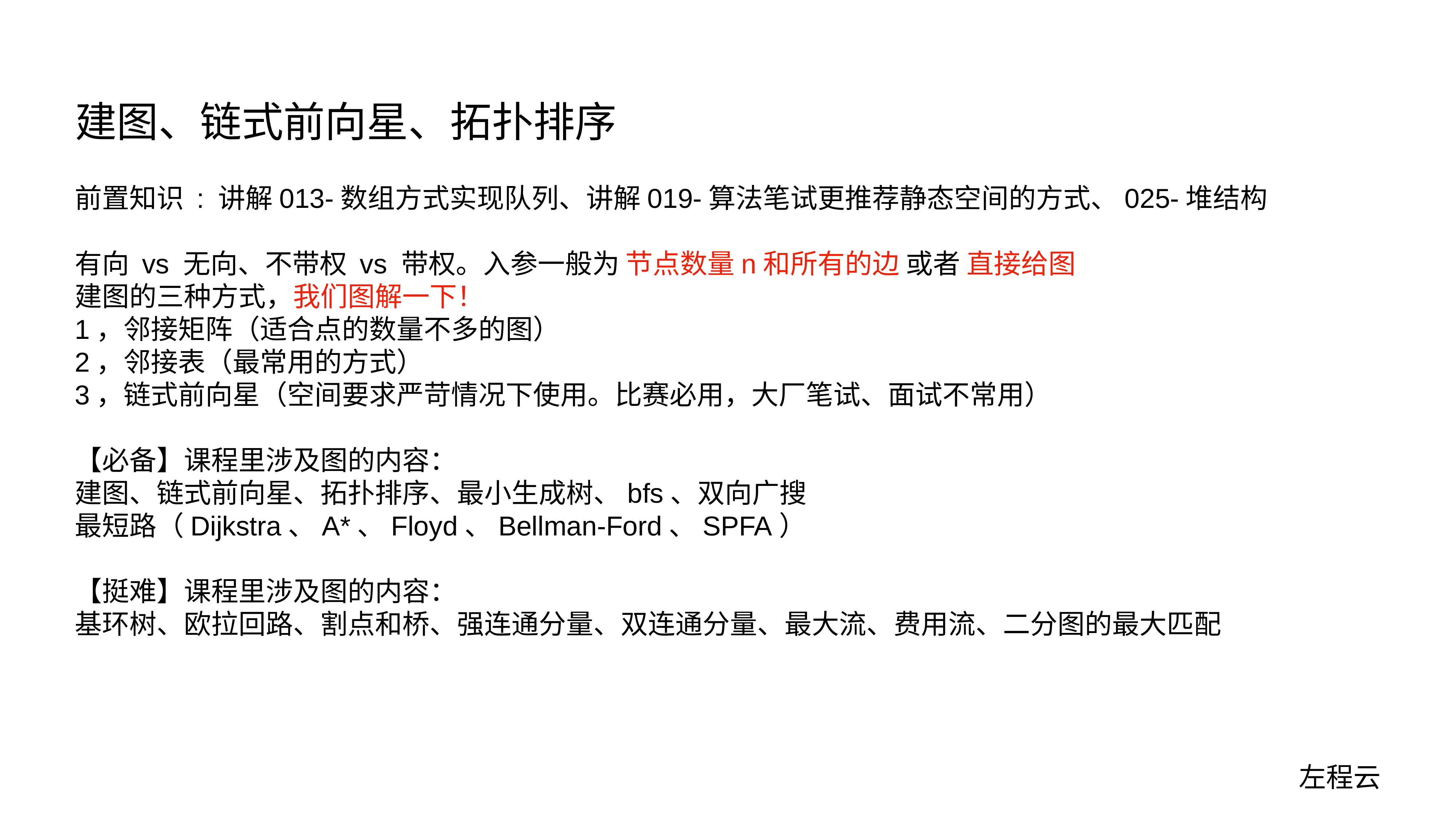

# 建图、链式前向星、拓扑排序
前置知识 : 讲解013-数组方式实现队列、讲解019-算法笔试更推荐静态空间的方式、025-堆结构

有向 vs 无向、不带权 vs 带权。入参一般为 节点数量n和所有的边 或者 直接给图
建图的三种方式，我们图解一下！
1，邻接矩阵（适合点的数量不多的图）
2，邻接表（最常用的方式）
3，链式前向星（空间要求严苛情况下使用。比赛必用，大厂笔试、面试不常用）

【必备】课程里涉及图的内容：
建图、链式前向星、拓扑排序、最小生成树、bfs、双向广搜
最短路（Dijkstra、A*、Floyd、Bellman-Ford、SPFA）

【挺难】课程里涉及图的内容：
基环树、欧拉回路、割点和桥、强连通分量、双连通分量、最大流、费用流、二分图的最大匹配
左程云